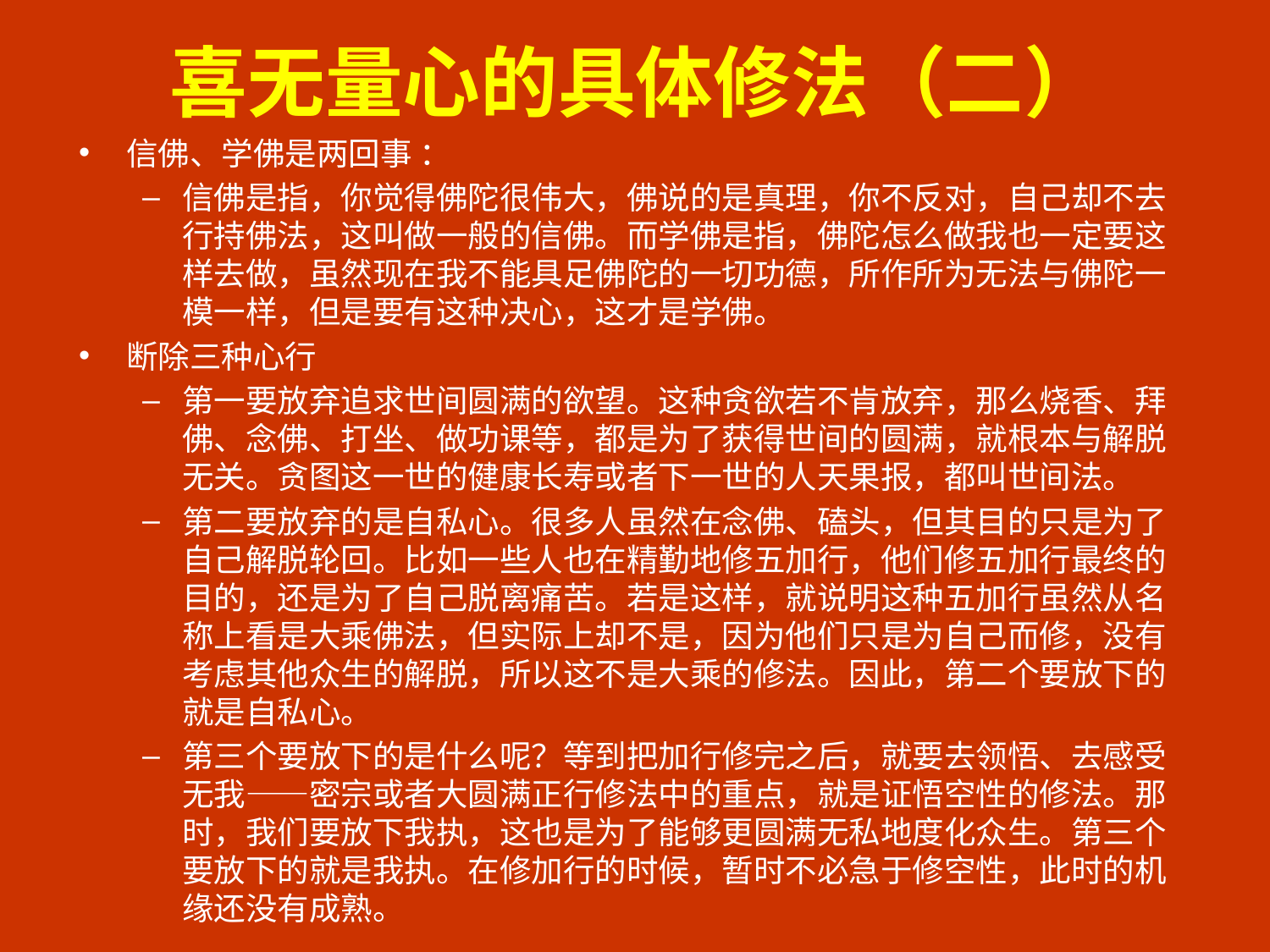

# 喜无量心的具体修法（二）
信佛、学佛是两回事 ：
信佛是指，你觉得佛陀很伟大，佛说的是真理，你不反对，自己却不去行持佛法，这叫做一般的信佛。而学佛是指，佛陀怎么做我也一定要这样去做，虽然现在我不能具足佛陀的一切功德，所作所为无法与佛陀一模一样，但是要有这种决心，这才是学佛。
断除三种心行
第一要放弃追求世间圆满的欲望。这种贪欲若不肯放弃，那么烧香、拜佛、念佛、打坐、做功课等，都是为了获得世间的圆满，就根本与解脱无关。贪图这一世的健康长寿或者下一世的人天果报，都叫世间法。
第二要放弃的是自私心。很多人虽然在念佛、磕头，但其目的只是为了自己解脱轮回。比如一些人也在精勤地修五加行，他们修五加行最终的目的，还是为了自己脱离痛苦。若是这样，就说明这种五加行虽然从名称上看是大乘佛法，但实际上却不是，因为他们只是为自己而修，没有考虑其他众生的解脱，所以这不是大乘的修法。因此，第二个要放下的就是自私心。
第三个要放下的是什么呢？等到把加行修完之后，就要去领悟、去感受无我——密宗或者大圆满正行修法中的重点，就是证悟空性的修法。那时，我们要放下我执，这也是为了能够更圆满无私地度化众生。第三个要放下的就是我执。在修加行的时候，暂时不必急于修空性，此时的机缘还没有成熟。